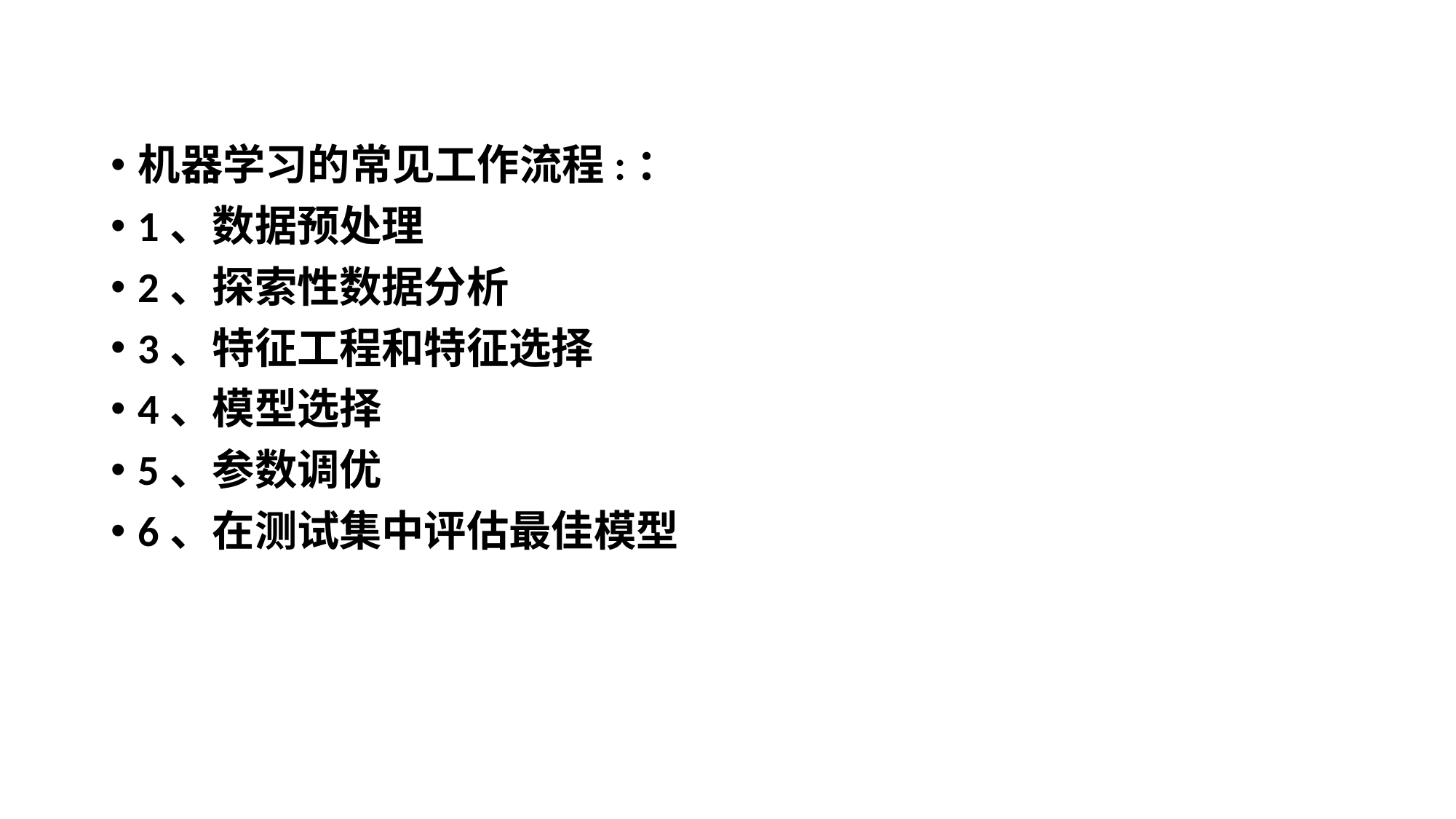

#
机器学习的常见工作流程:：
1、数据预处理
2、探索性数据分析
3、特征工程和特征选择
4、模型选择
5、参数调优
6、在测试集中评估最佳模型